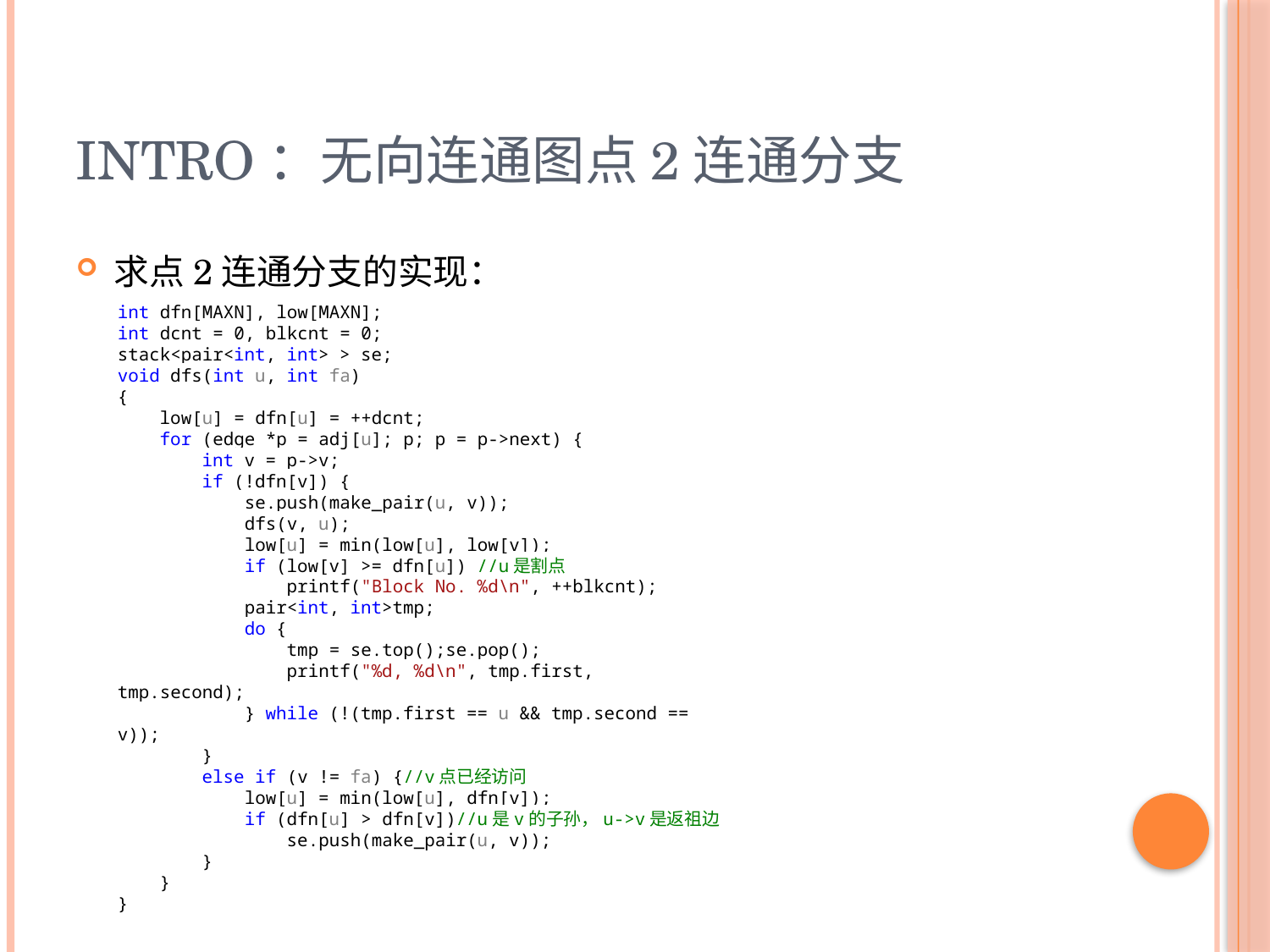

# Intro：无向连通图点2连通分支
求点2连通分支的实现：
int dfn[MAXN], low[MAXN];
int dcnt = 0, blkcnt = 0;
stack<pair<int, int> > se;
void dfs(int u, int fa)
{
    low[u] = dfn[u] = ++dcnt;
    for (edge *p = adj[u]; p; p = p->next) {
        int v = p->v;
        if (!dfn[v]) {
            se.push(make_pair(u, v));
            dfs(v, u);
            low[u] = min(low[u], low[v]);
            if (low[v] >= dfn[u]) //u是割点
                printf("Block No. %d\n", ++blkcnt);
            pair<int, int>tmp;
            do {
                tmp = se.top();se.pop();
                printf("%d, %d\n", tmp.first, tmp.second);
            } while (!(tmp.first == u && tmp.second == v));
        }
        else if (v != fa) {//v点已经访问
            low[u] = min(low[u], dfn[v]);
            if (dfn[u] > dfn[v])//u是v的子孙，u->v是返祖边
                se.push(make_pair(u, v));
        }
    }
}